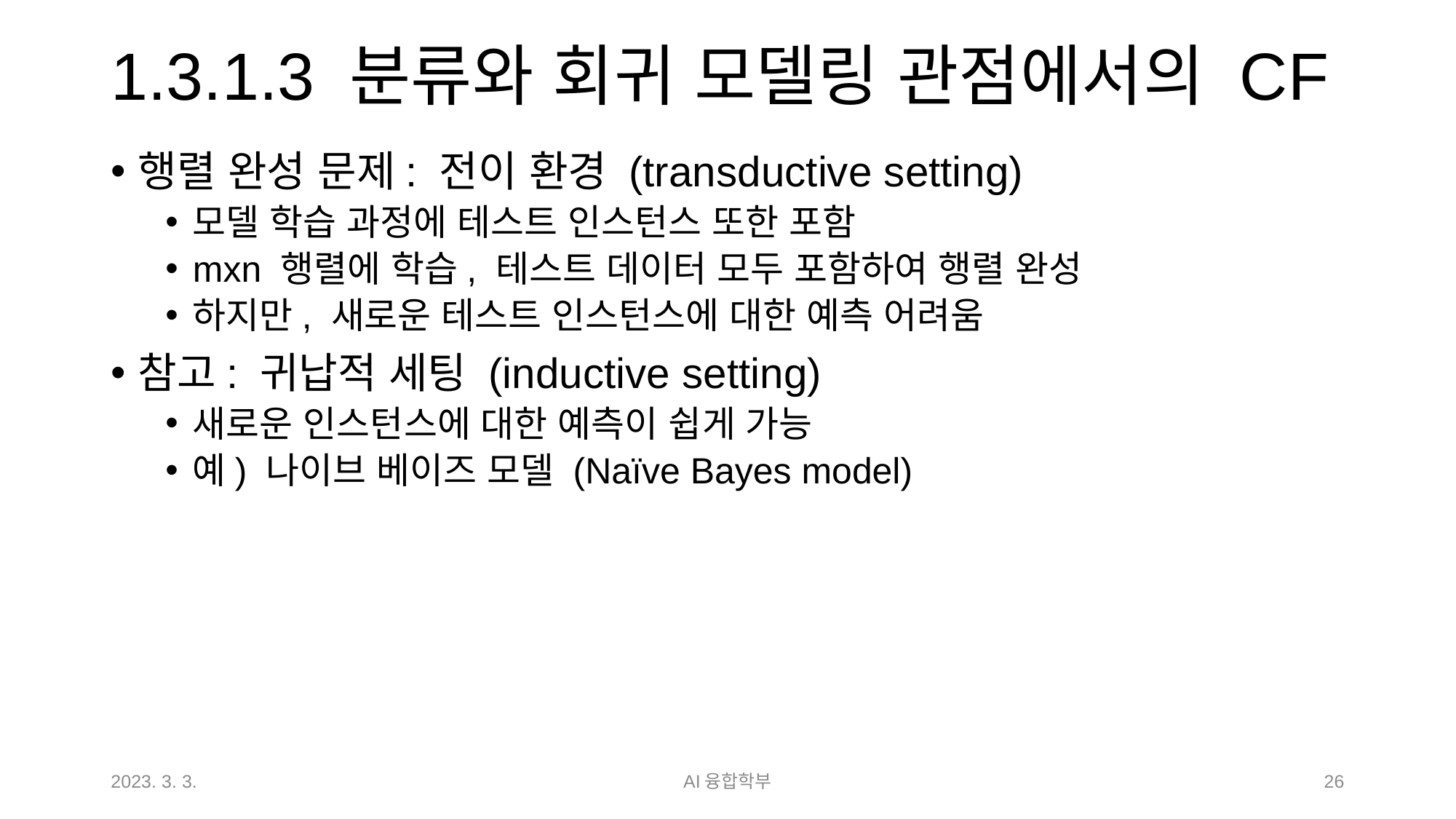

# 1.3.1.3 분류와 회귀 모델링 관점에서의 CF
행렬 완성 문제: 전이 환경 (transductive setting)
모델 학습 과정에 테스트 인스턴스 또한 포함
mxn 행렬에 학습, 테스트 데이터 모두 포함하여 행렬 완성
하지만, 새로운 테스트 인스턴스에 대한 예측 어려움
참고: 귀납적 세팅 (inductive setting)
새로운 인스턴스에 대한 예측이 쉽게 가능
예) 나이브 베이즈 모델 (Naïve Bayes model)
2023. 3. 3.
AI융합학부
26